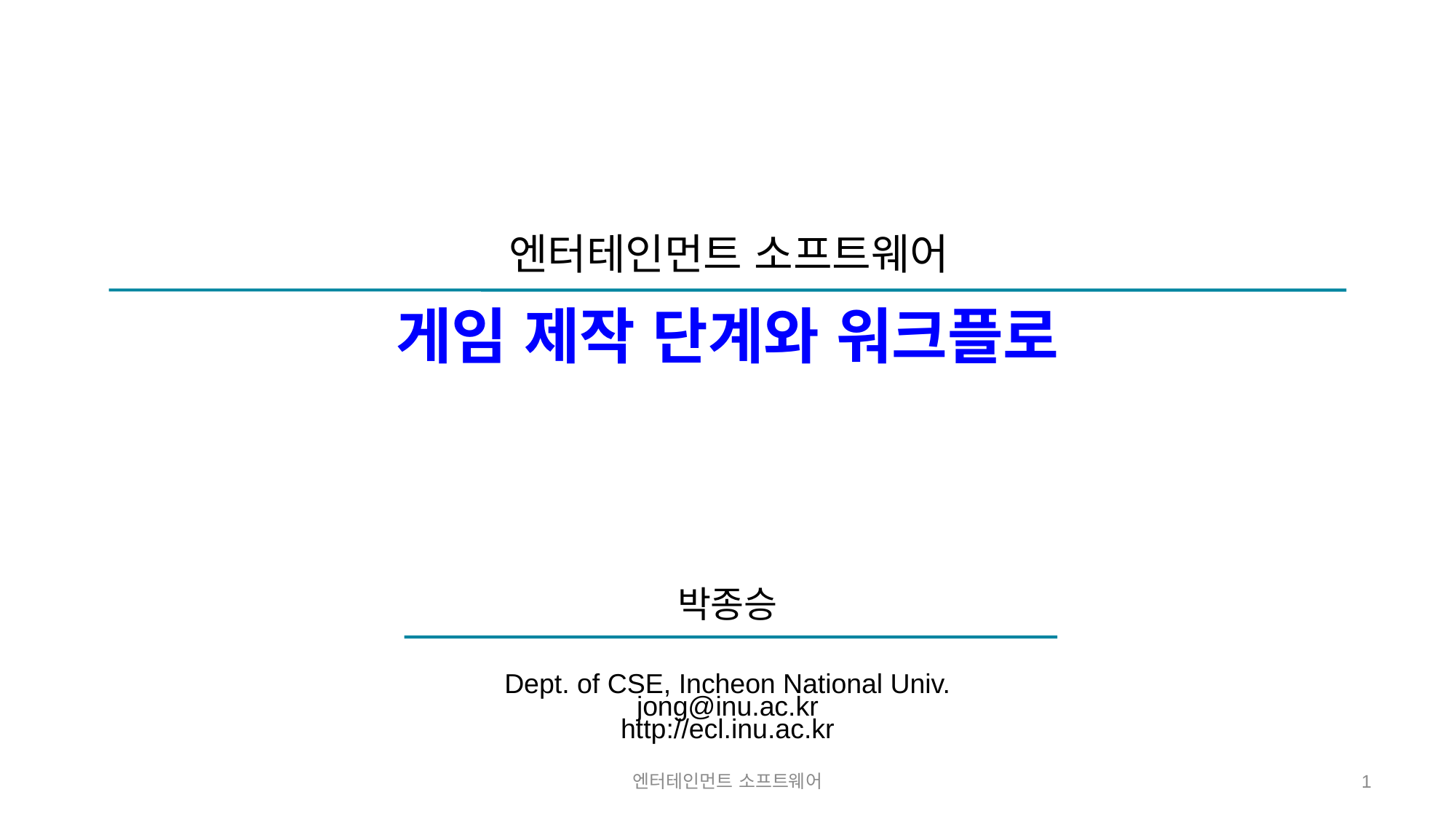

# 게임 제작 단계와 워크플로

엔터테인먼트 소프트웨어
1